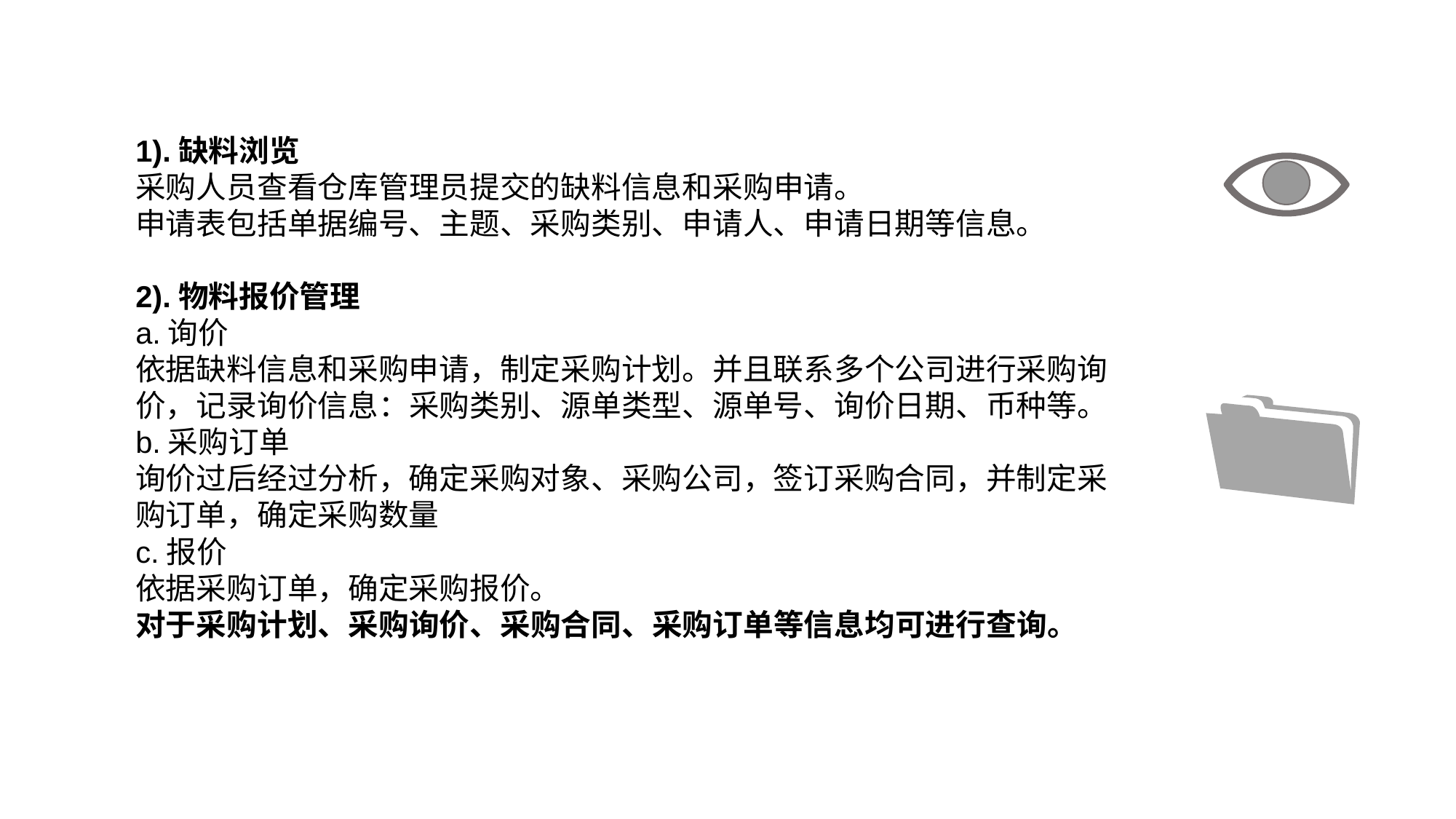

1).缺料浏览
采购人员查看仓库管理员提交的缺料信息和采购申请。
申请表包括单据编号、主题、采购类别、申请人、申请日期等信息。

2).物料报价管理
a.询价
依据缺料信息和采购申请，制定采购计划。并且联系多个公司进行采购询价，记录询价信息：采购类别、源单类型、源单号、询价日期、币种等。
b.采购订单
询价过后经过分析，确定采购对象、采购公司，签订采购合同，并制定采购订单，确定采购数量
c.报价
依据采购订单，确定采购报价。
对于采购计划、采购询价、采购合同、采购订单等信息均可进行查询。